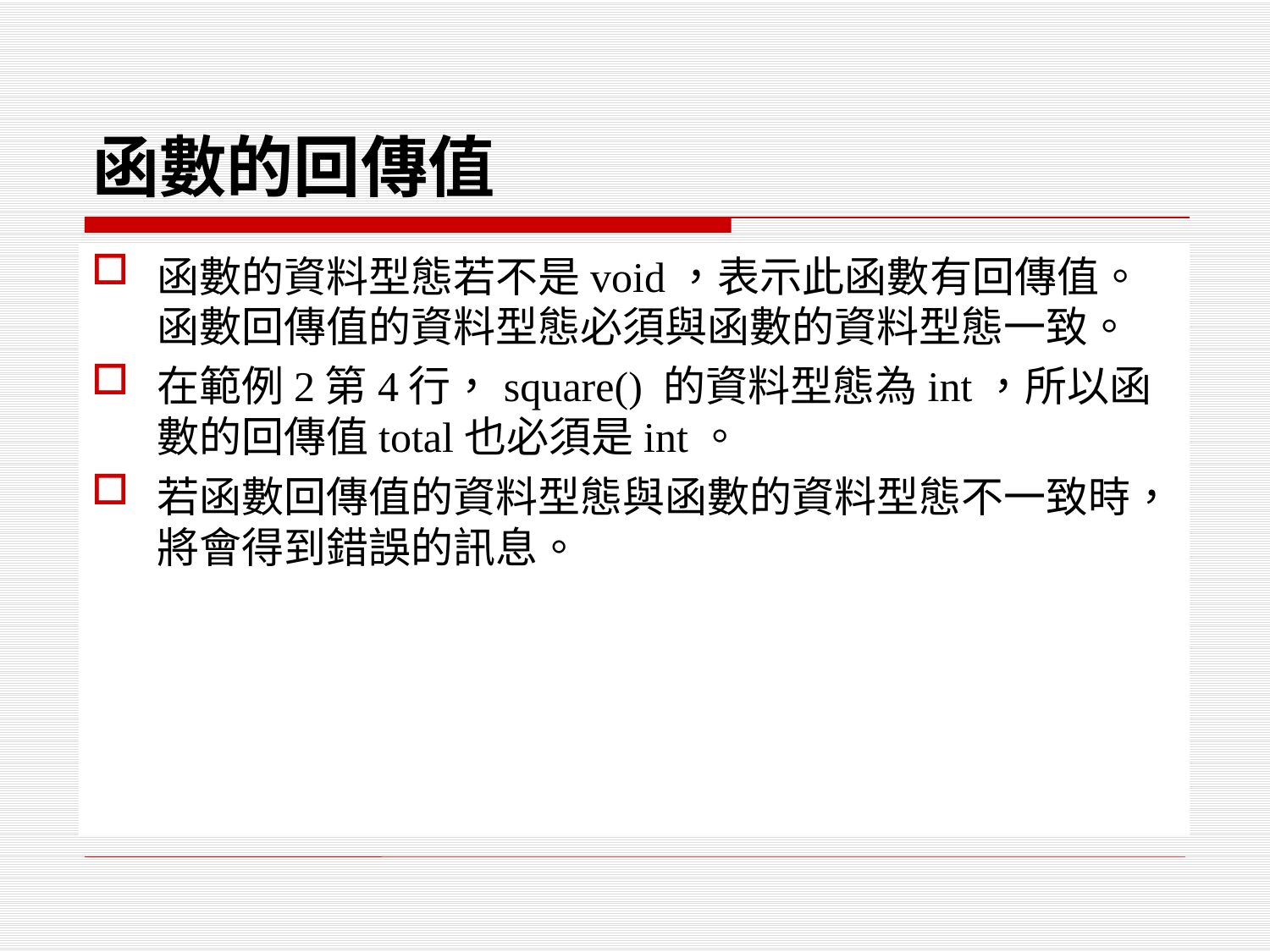

# 函數的回傳值
函數的資料型態若不是void，表示此函數有回傳值。函數回傳值的資料型態必須與函數的資料型態一致。
在範例2第4行，square() 的資料型態為int，所以函數的回傳值total也必須是int。
若函數回傳值的資料型態與函數的資料型態不一致時，將會得到錯誤的訊息。